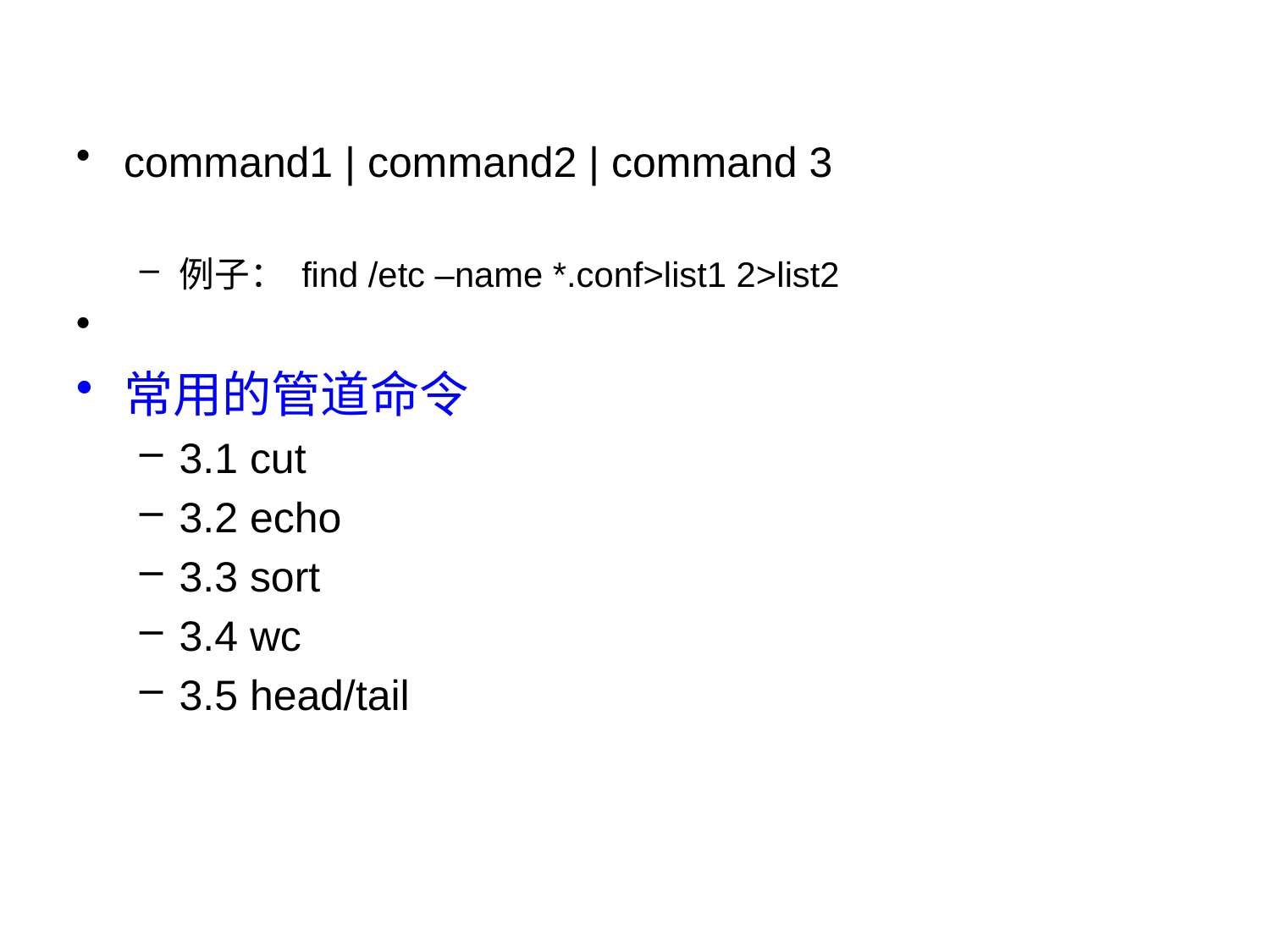

command1 | command2 | command 3

例子： find /etc –name *.conf>list1 2>list2

常用的管道命令
3.1 cut
3.2 echo
3.3 sort
3.4 wc
3.5 head/tail